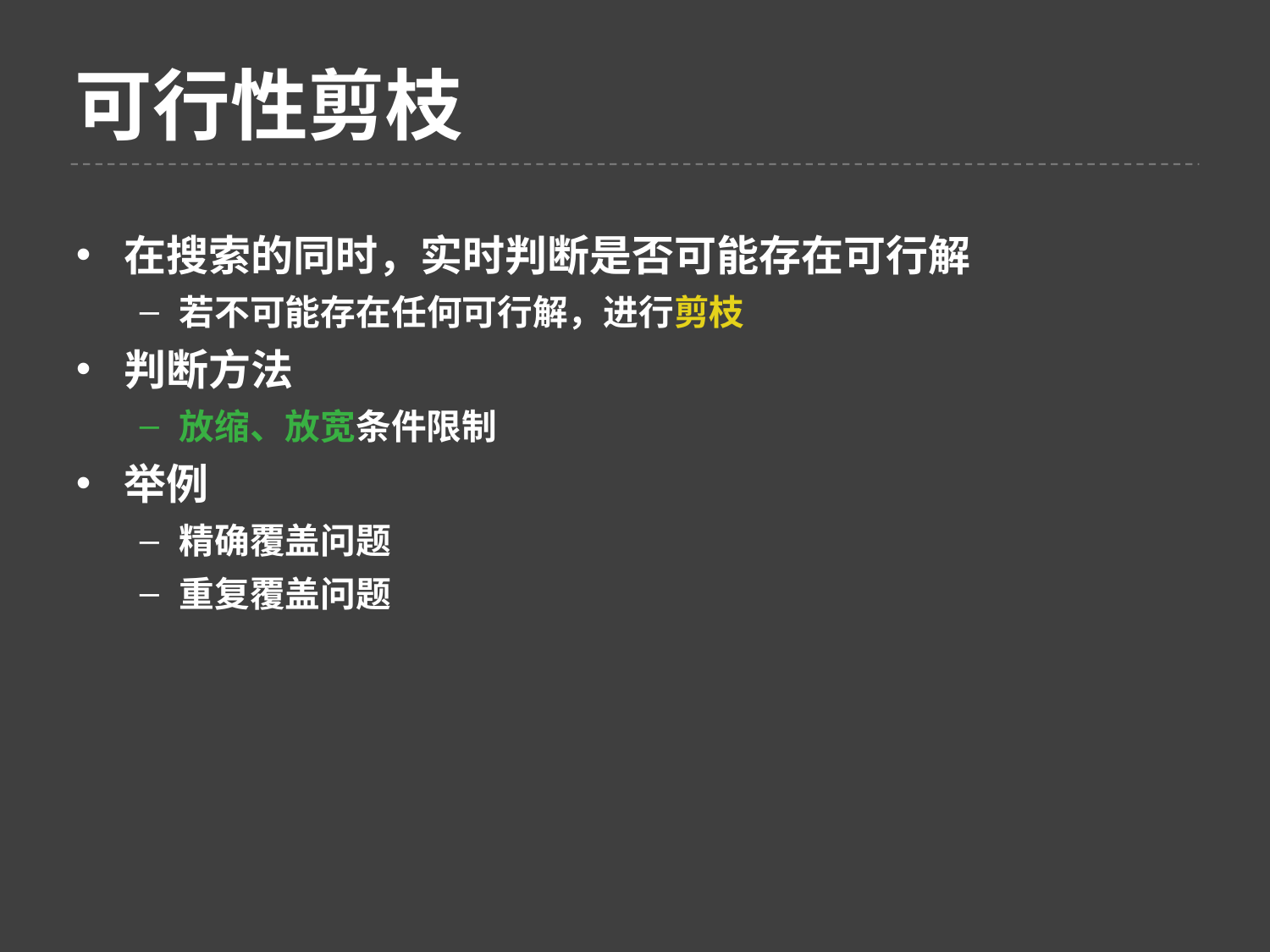

可行性剪枝

在搜索的同时，实时判断是否可能存在可行解
若不可能存在任何可行解，进行剪枝
判断方法
放缩、放宽条件限制
举例
精确覆盖问题
重复覆盖问题